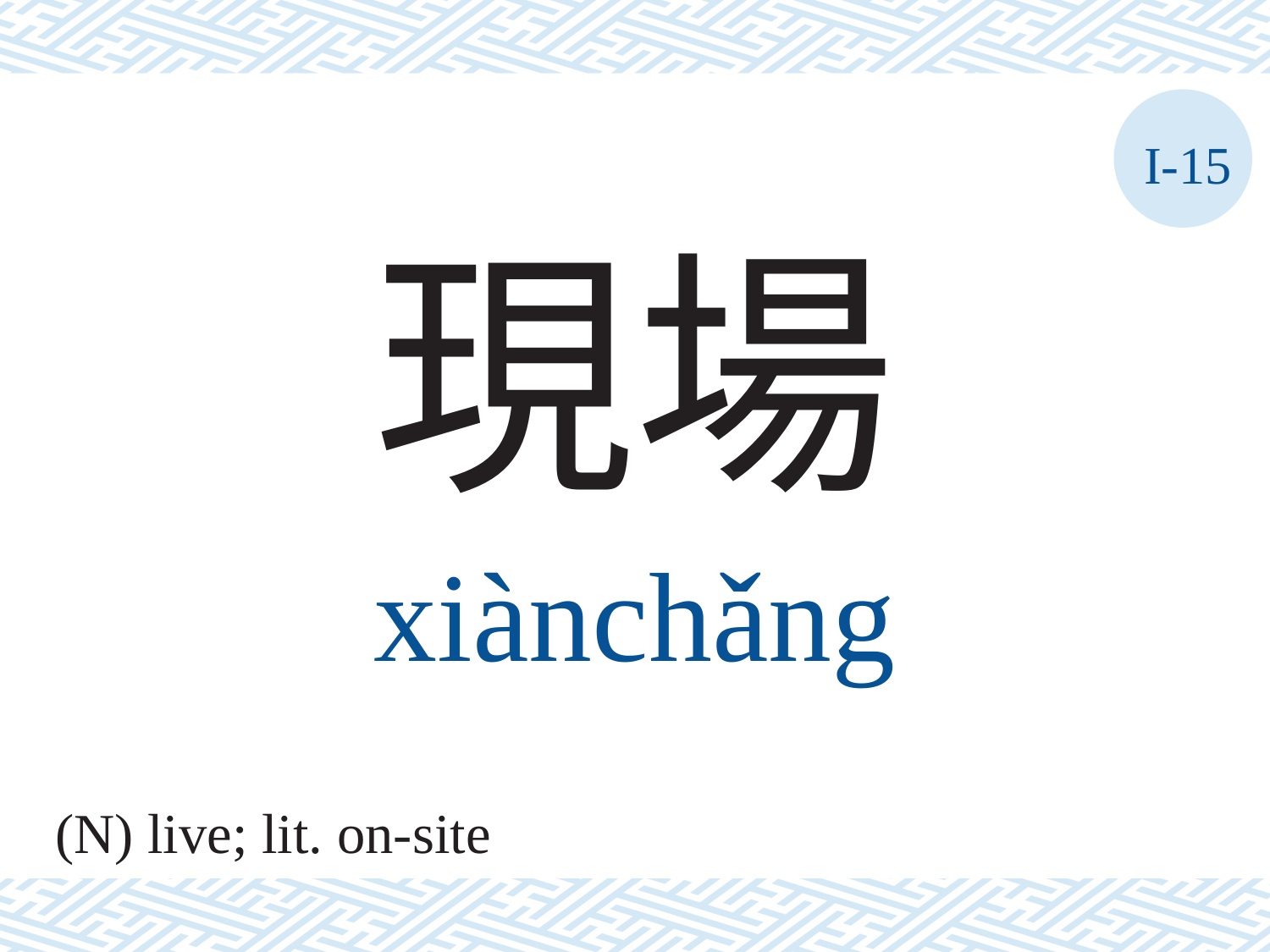

I-15
現場
xiànchǎng
(N) live; lit. on-site